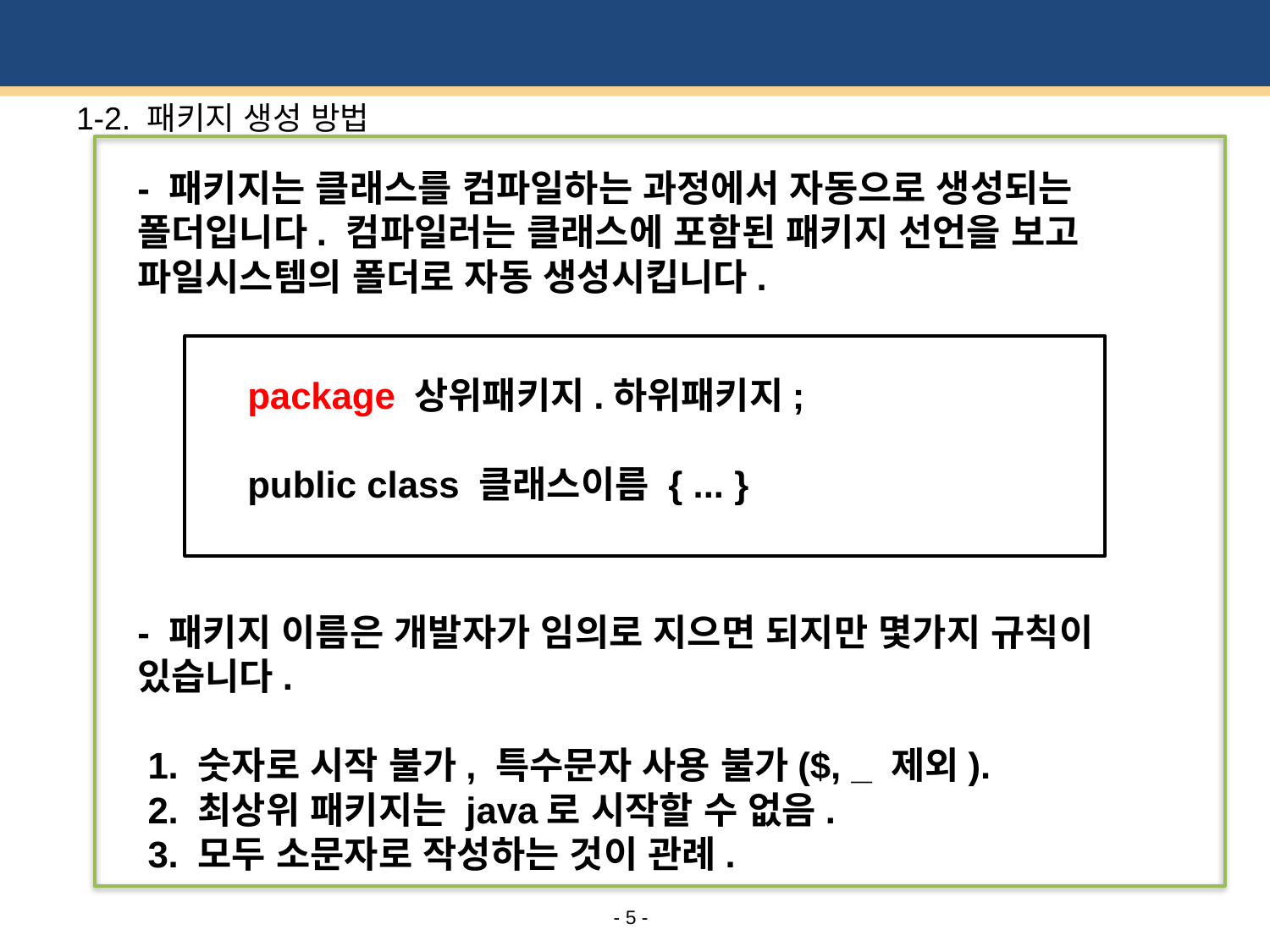

# 1-2. 패키지 생성 방법

- 패키지는 클래스를 컴파일하는 과정에서 자동으로 생성되는 폴더입니다. 컴파일러는 클래스에 포함된 패키지 선언을 보고 파일시스템의 폴더로 자동 생성시킵니다.

- 패키지 이름은 개발자가 임의로 지으면 되지만 몇가지 규칙이 있습니다.

 1. 숫자로 시작 불가, 특수문자 사용 불가($, _ 제외).
 2. 최상위 패키지는 java로 시작할 수 없음.
 3. 모두 소문자로 작성하는 것이 관례.

package 상위패키지.하위패키지;

public class 클래스이름 { ... }